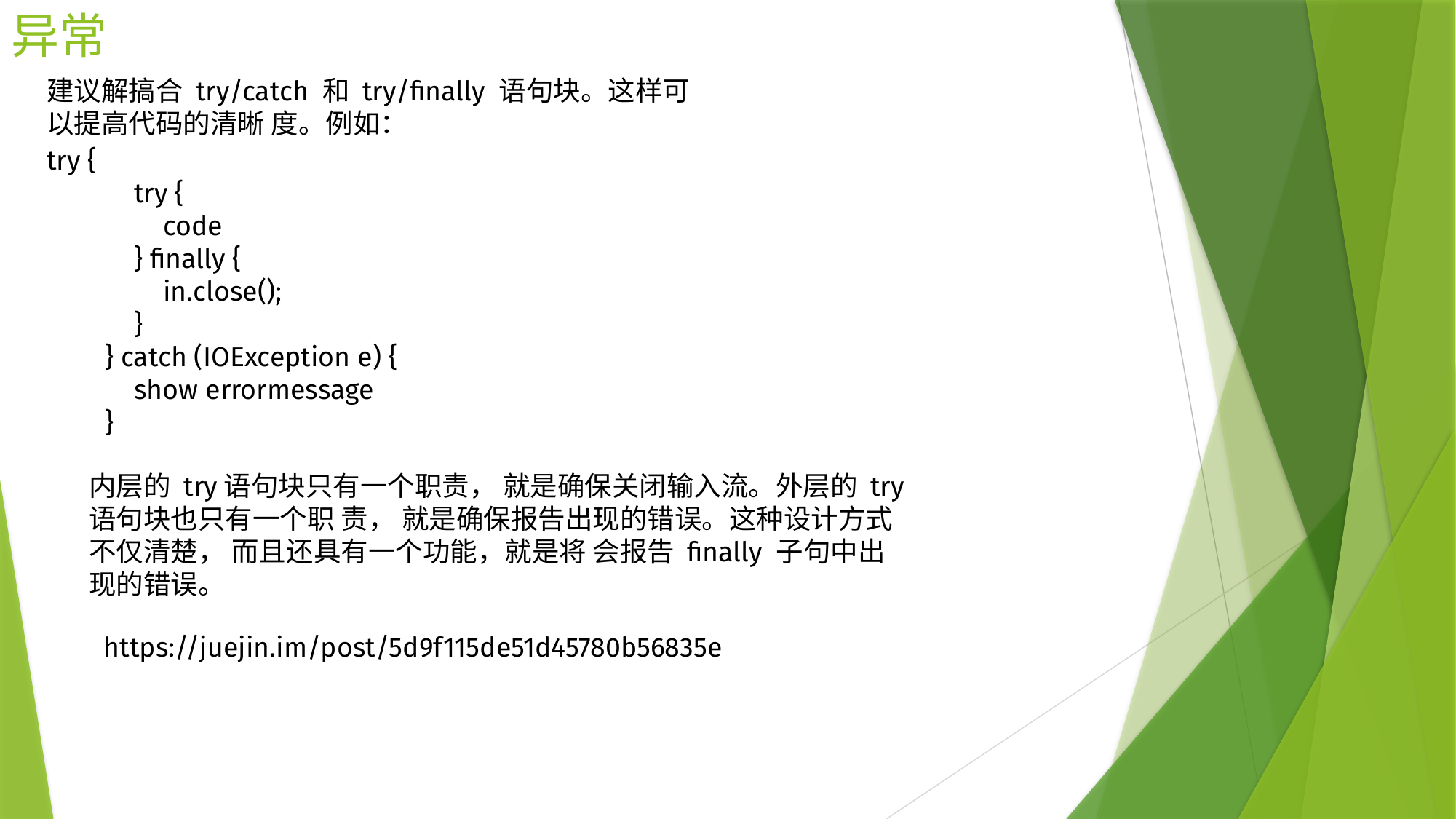

# 异常
建议解搞合 try/catch 和 try/finally 语句块。这样可以提高代码的清晰 度。例如：
try {
            try {
                code
            } finally {
                in.close();
            }
        } catch (IOException e) {
            show errormessage
        }
内层的 try语句块只有一个职责， 就是确保关闭输入流。外层的 try语句块也只有一个职 责， 就是确保报告出现的错误。这种设计方式不仅清楚， 而且还具有一个功能，就是将 会报告 finally 子句中出现的错误。
https://juejin.im/post/5d9f115de51d45780b56835e